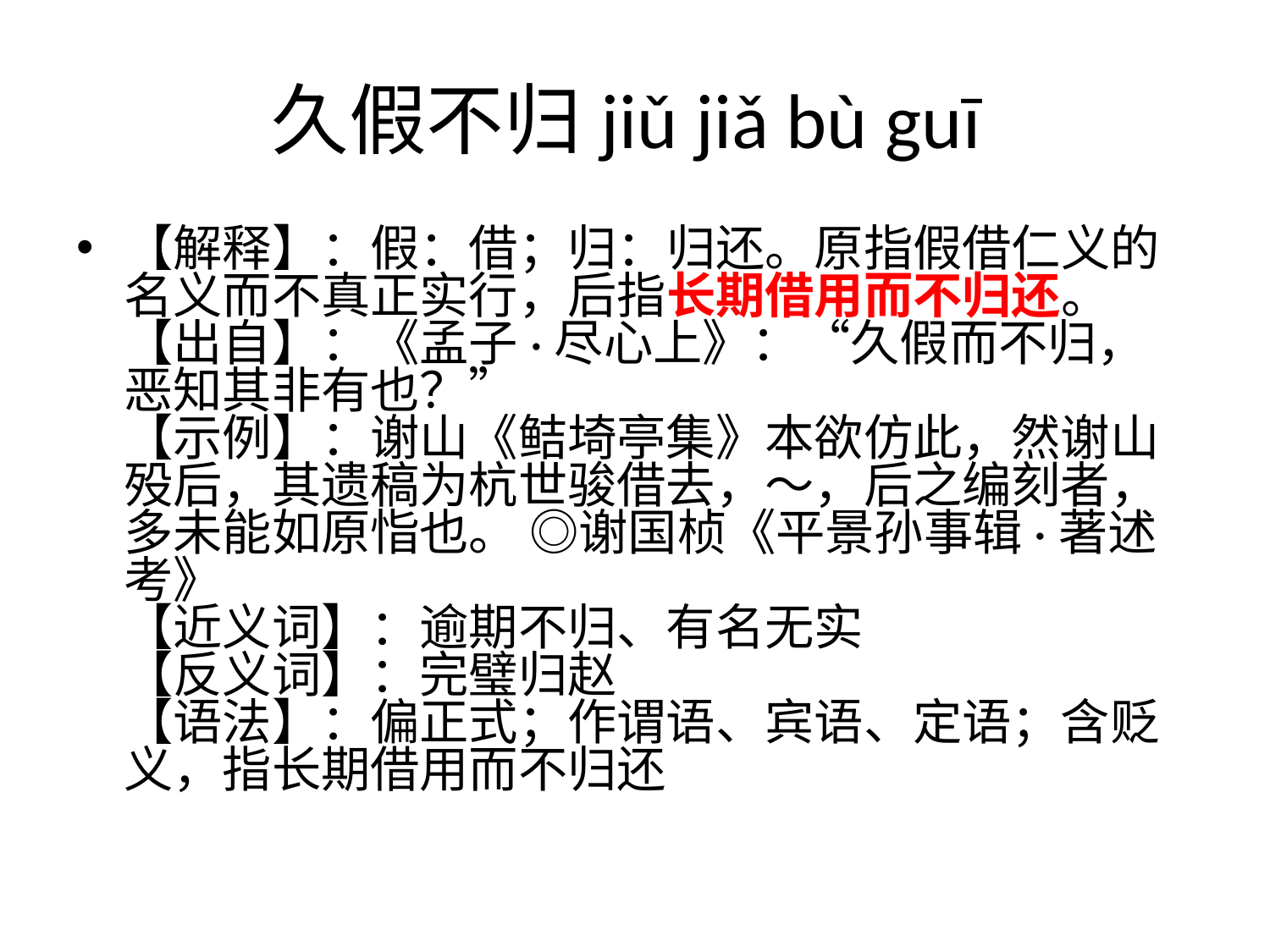

# 久假不归jiǔ jiǎ bù guī
【解释】：假：借；归：归还。原指假借仁义的名义而不真正实行，后指长期借用而不归还。
【出自】：《孟子·尽心上》：“久假而不归，恶知其非有也？”
【示例】：谢山《鲒埼亭集》本欲仿此，然谢山殁后，其遗稿为杭世骏借去，～，后之编刻者，多未能如原恉也。 ◎谢国桢《平景孙事辑·著述考》
【近义词】：逾期不归、有名无实
【反义词】：完璧归赵
【语法】：偏正式；作谓语、宾语、定语；含贬义，指长期借用而不归还